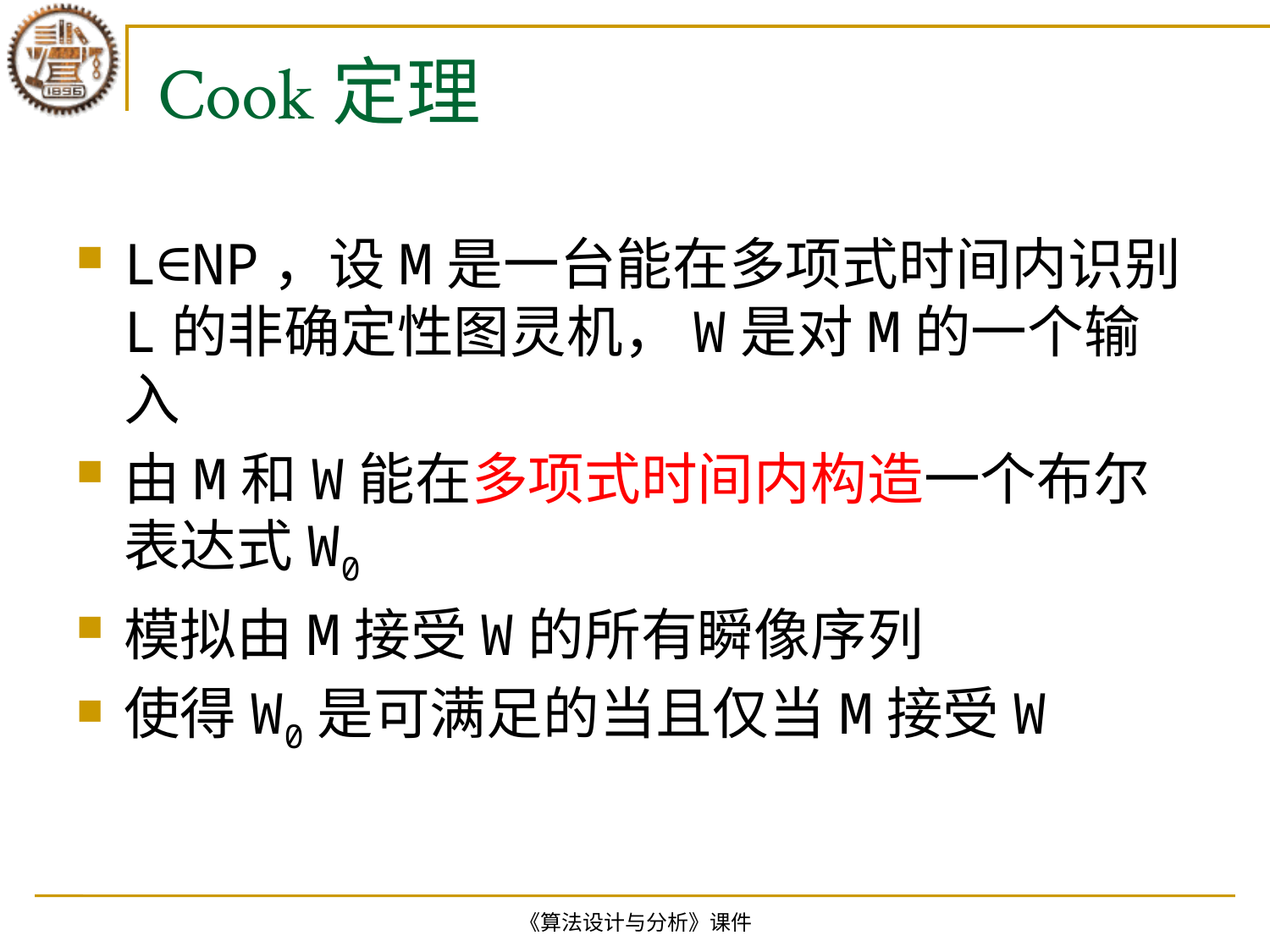

# Cook定理
L∈NP，设M是一台能在多项式时间内识别L的非确定性图灵机，W是对M的一个输入
由M和W能在多项式时间内构造一个布尔表达式W0
模拟由M接受W的所有瞬像序列
使得W0是可满足的当且仅当M接受W

《算法设计与分析》课件
38